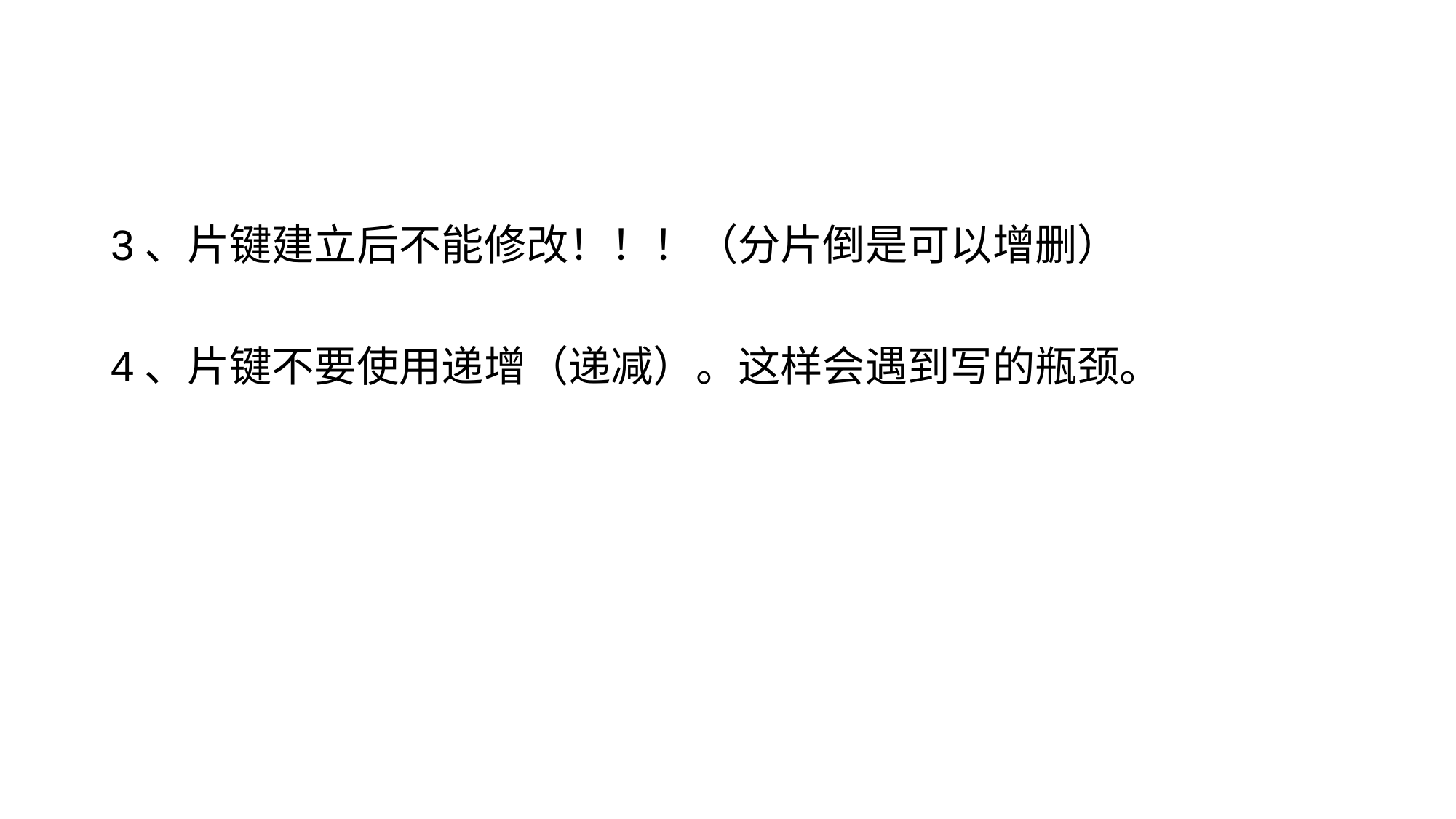

#
3、片键建立后不能修改！！！（分片倒是可以增删）

4、片键不要使用递增（递减）。这样会遇到写的瓶颈。